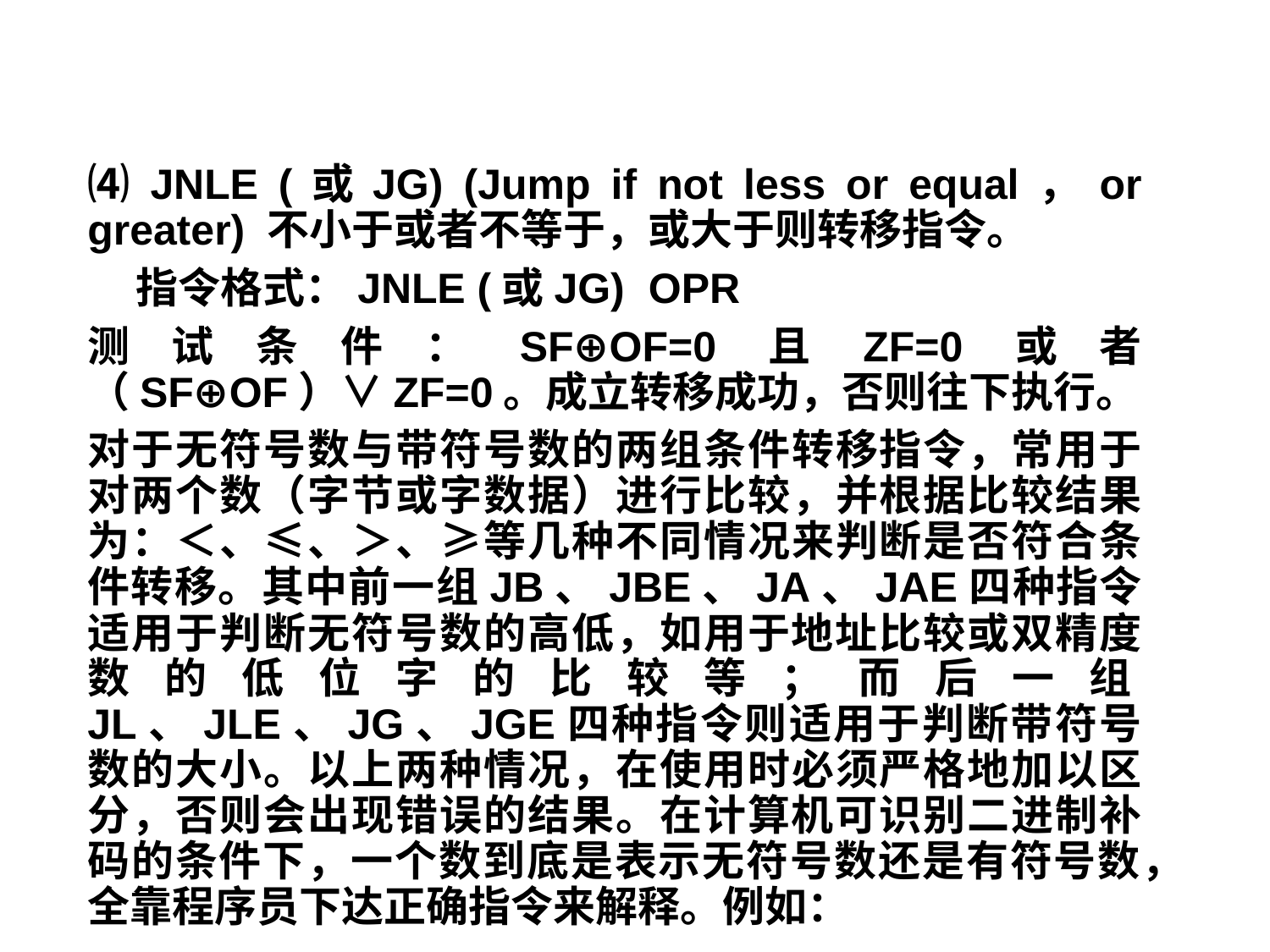

⑷ JNLE (或JG) (Jump if not less or equal，or greater) 不小于或者不等于，或大于则转移指令。
    指令格式：JNLE (或JG)  OPR
测试条件：SF⊕OF=0且ZF=0或者（SF⊕OF）∨ZF=0。成立转移成功，否则往下执行。
对于无符号数与带符号数的两组条件转移指令，常用于对两个数（字节或字数据）进行比较，并根据比较结果为：＜、≤、＞、≥等几种不同情况来判断是否符合条件转移。其中前一组JB、JBE、JA、JAE四种指令适用于判断无符号数的高低，如用于地址比较或双精度数的低位字的比较等；而后一组JL、JLE、JG、JGE四种指令则适用于判断带符号数的大小。以上两种情况，在使用时必须严格地加以区分，否则会出现错误的结果。在计算机可识别二进制补码的条件下，一个数到底是表示无符号数还是有符号数，全靠程序员下达正确指令来解释。例如：